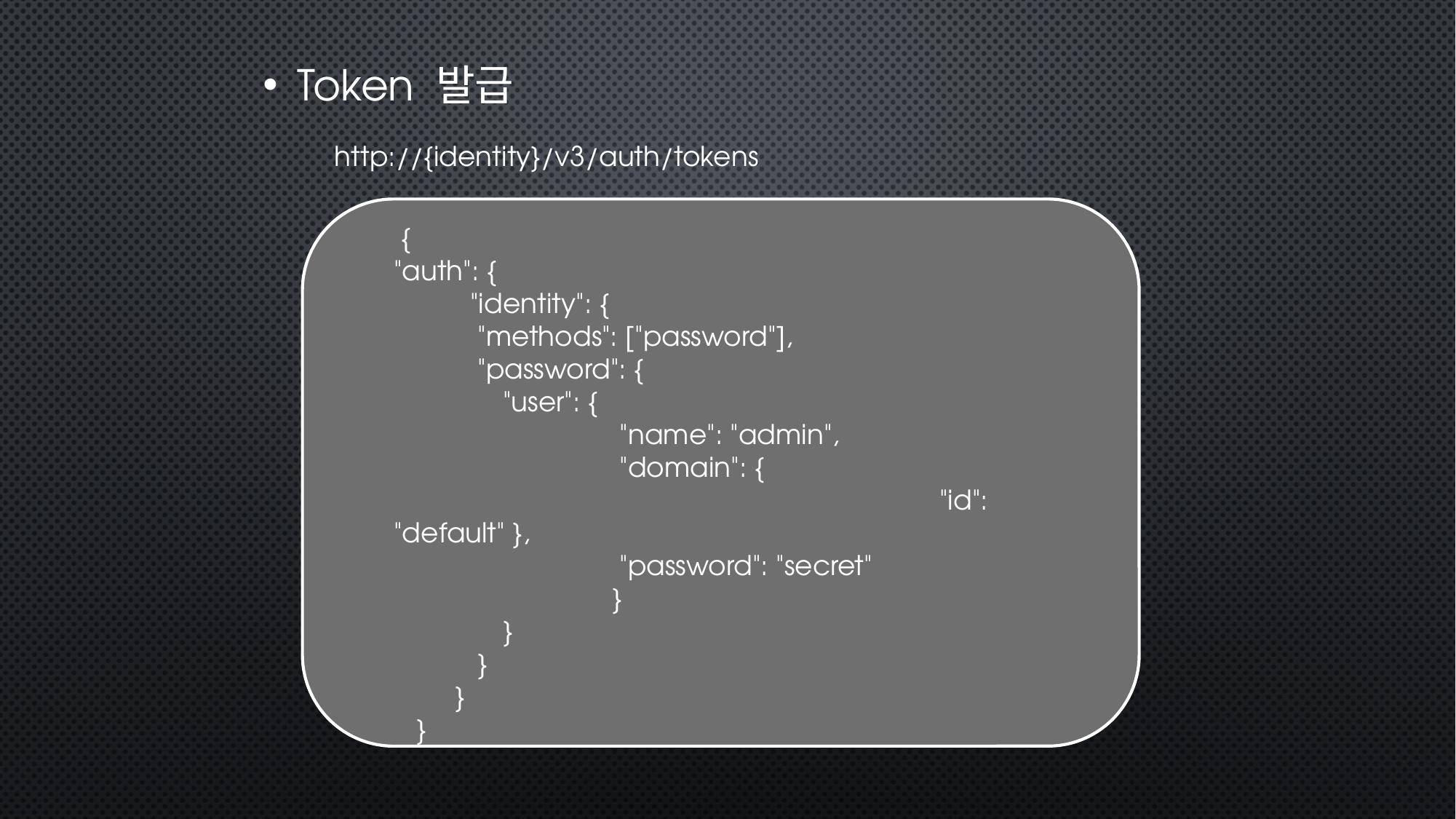

Token 발급
 http://{identity}/v3/auth/tokens

 {
"auth": {
          "identity": {
           "methods": ["password"],
           "password": {
           	"user": {
              		 "name": "admin",
               	 "domain": {
					"id": "default" },
               	 "password": "secret"
                 	}
           	}
           }
        }
   }